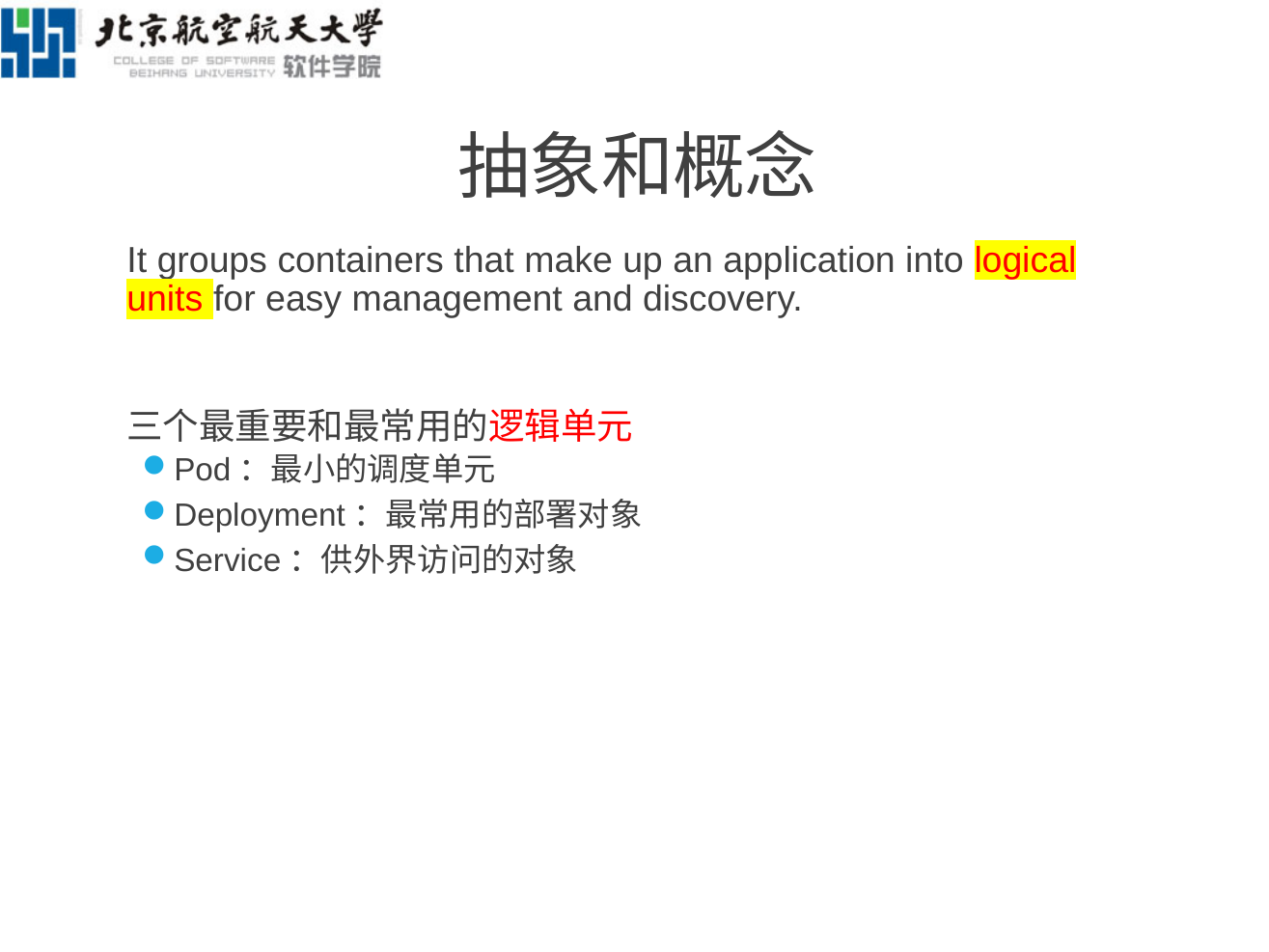

# 抽象和概念
It groups containers that make up an application into logical units for easy management and discovery.

三个最重要和最常用的逻辑单元
Pod：最小的调度单元
Deployment：最常用的部署对象
Service：供外界访问的对象